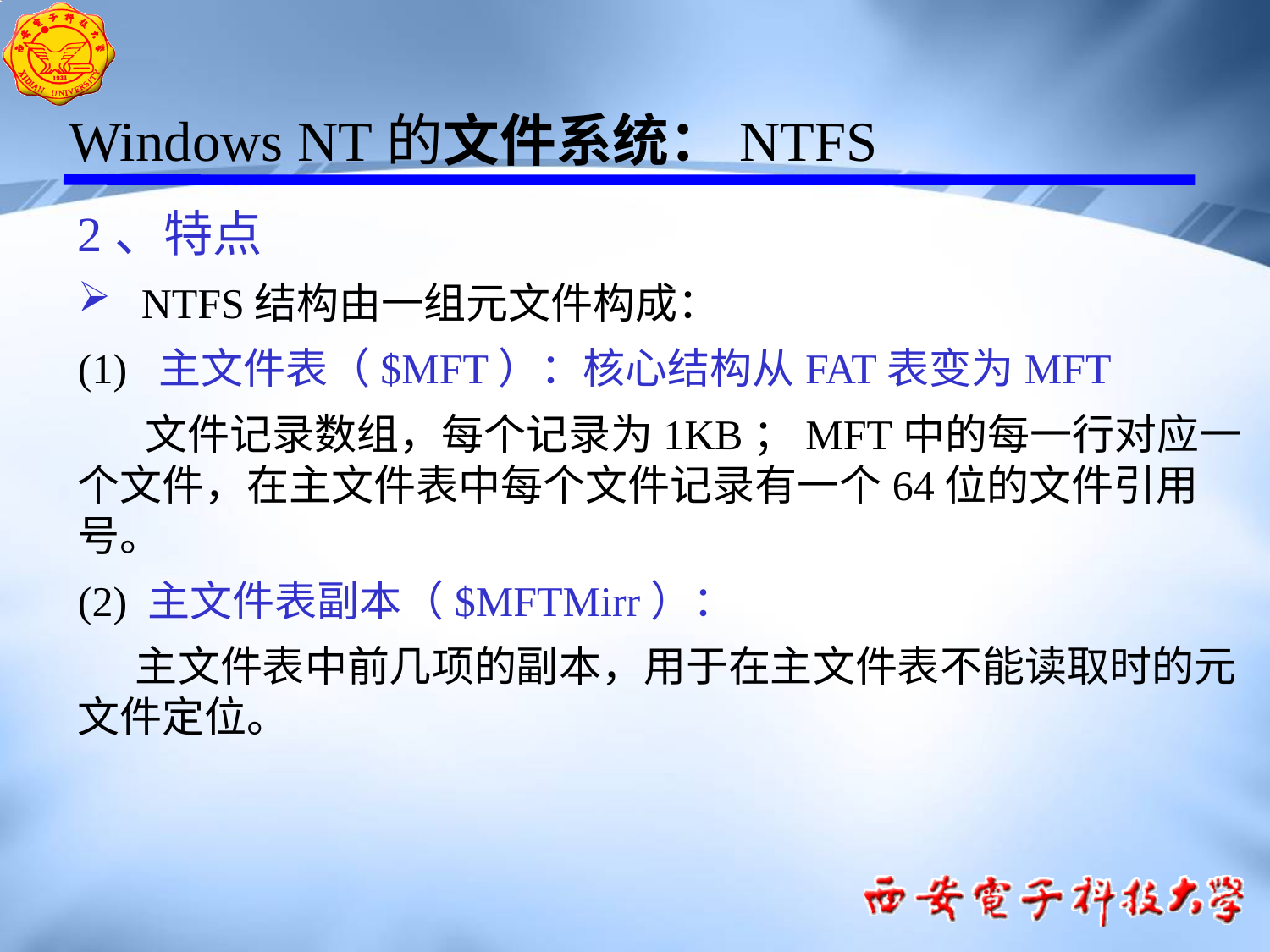

# Windows NT的文件系统：NTFS
2、特点
NTFS结构由一组元文件构成：
(1)  主文件表（$MFT）：核心结构从FAT表变为MFT
      文件记录数组，每个记录为1KB；MFT中的每一行对应一个文件，在主文件表中每个文件记录有一个64位的文件引用号。
(2) 主文件表副本（$MFTMirr）：
     主文件表中前几项的副本，用于在主文件表不能读取时的元文件定位。
151